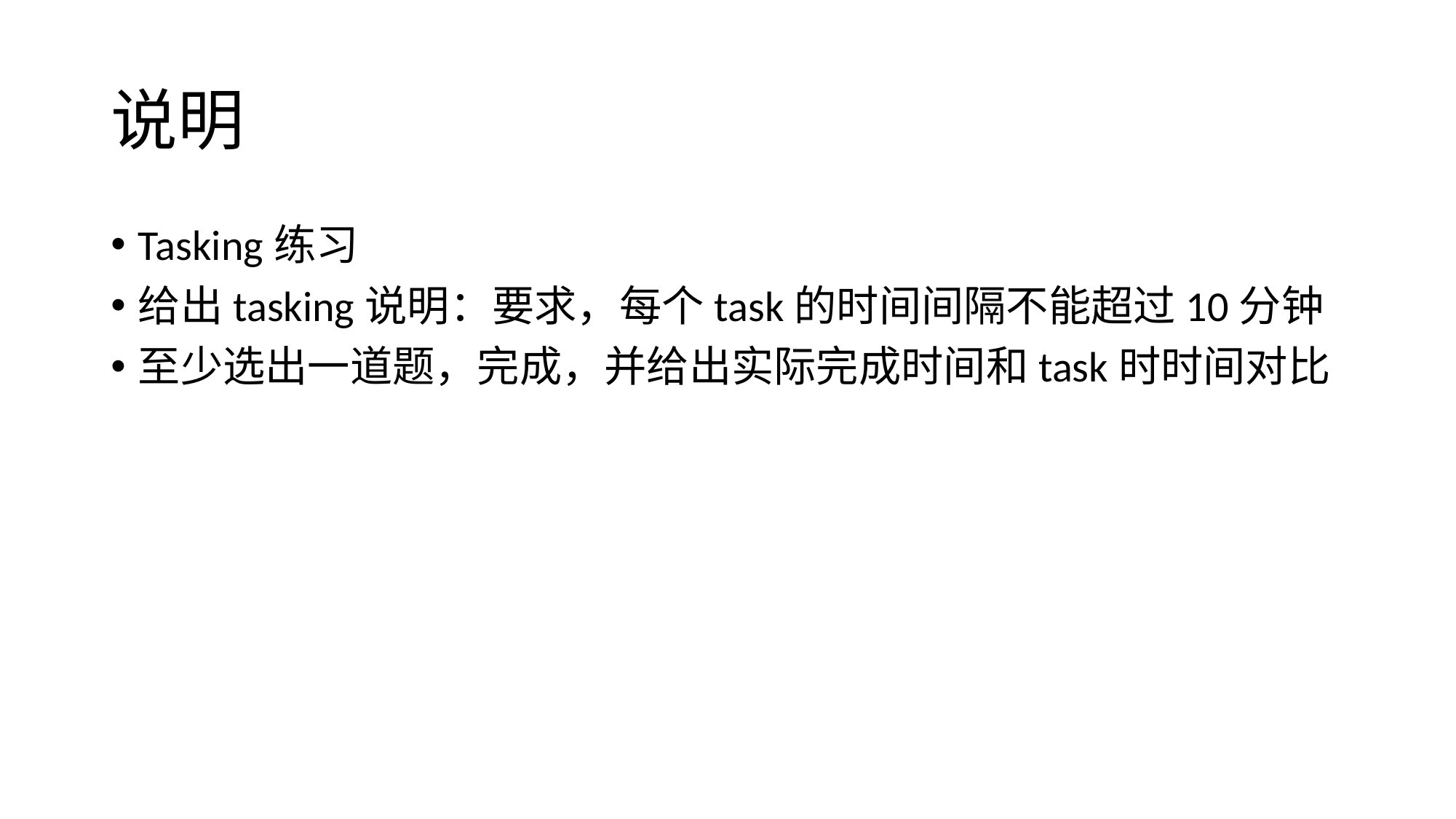

# 说明
Tasking练习
给出tasking说明：要求，每个task的时间间隔不能超过10分钟
至少选出一道题，完成，并给出实际完成时间和task时时间对比